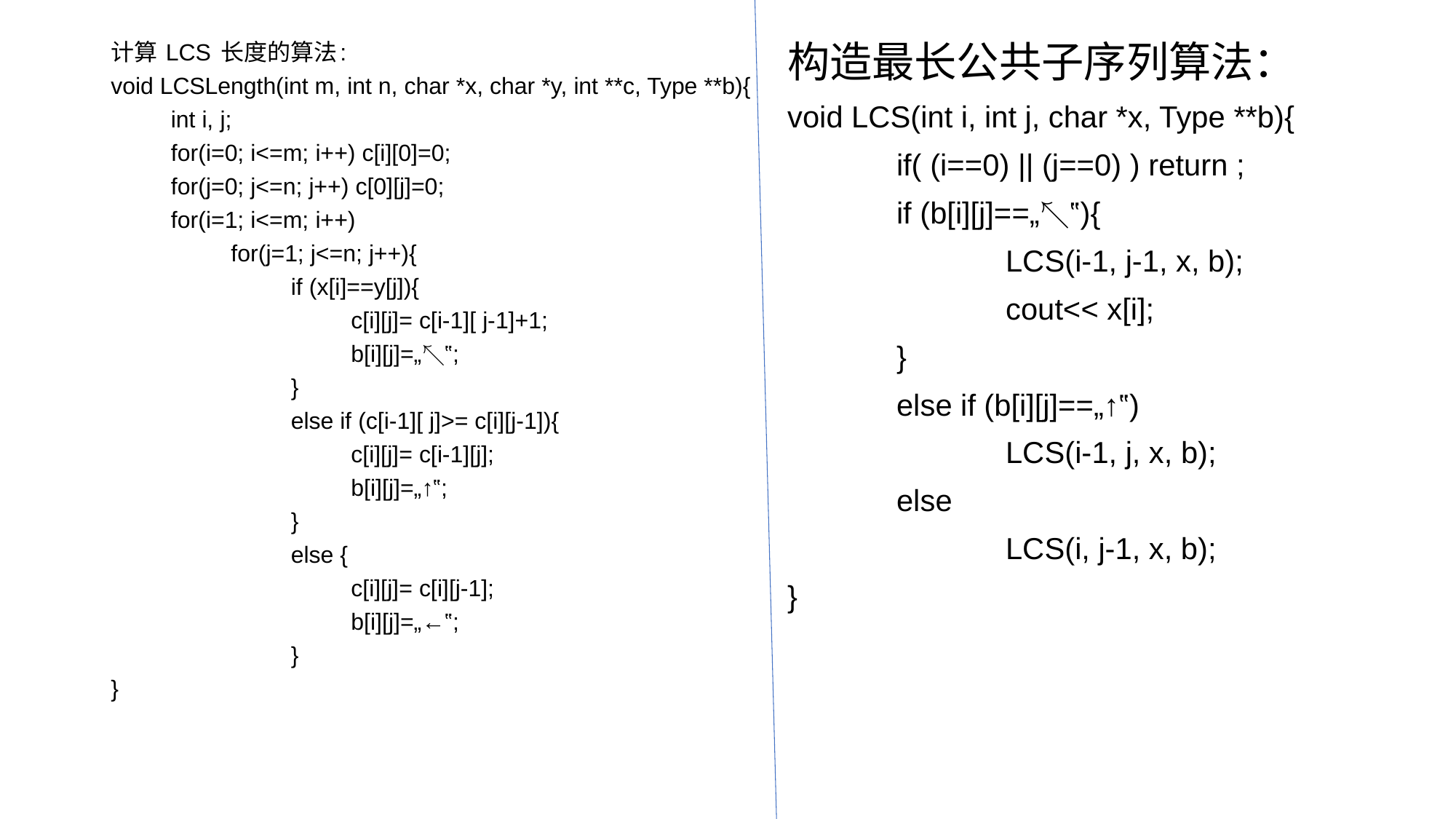

计算 LCS 长度的算法:
void LCSLength(int m, int n, char *x, char *y, int **c, Type **b){
	int i, j;
	for(i=0; i<=m; i++) c[i][0]=0;
	for(j=0; j<=n; j++) c[0][j]=0;
	for(i=1; i<=m; i++)
		for(j=1; j<=n; j++){
			if (x[i]==y[j]){
				c[i][j]= c[i-1][ j-1]+1;
				b[i][j]=„↖‟;
			}
			else if (c[i-1][ j]>= c[i][j-1]){
				c[i][j]= c[i-1][j];
				b[i][j]=„↑‟;
			}
			else {
				c[i][j]= c[i][j-1];
				b[i][j]=„←‟;
			}
}
构造最长公共子序列算法：
void LCS(int i, int j, char *x, Type **b){
	if( (i==0) || (j==0) ) return ;
	if (b[i][j]==„↖‟){
		LCS(i-1, j-1, x, b);
		cout<< x[i];
	}
	else if (b[i][j]==„↑‟)
		LCS(i-1, j, x, b);
	else
		LCS(i, j-1, x, b);
}